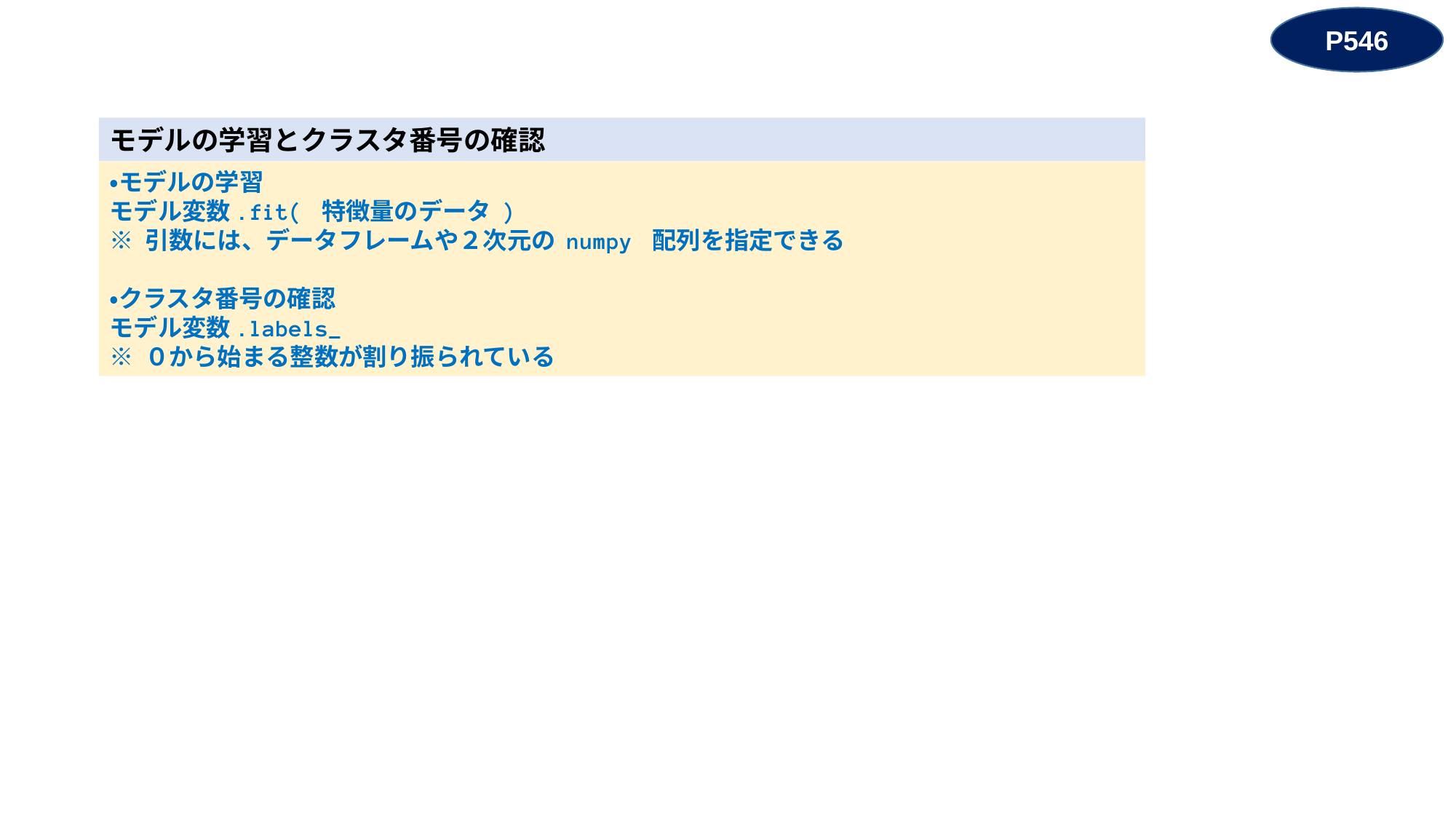

P546
モデルの学習とクラスタ番号の確認
・モデルの学習
モデル変数.fit( 特徴量のデータ )
※ 引数には、データフレームや２次元の numpy 配列を指定できる

・クラスタ番号の確認
モデル変数.labels_
※ ０から始まる整数が割り振られている